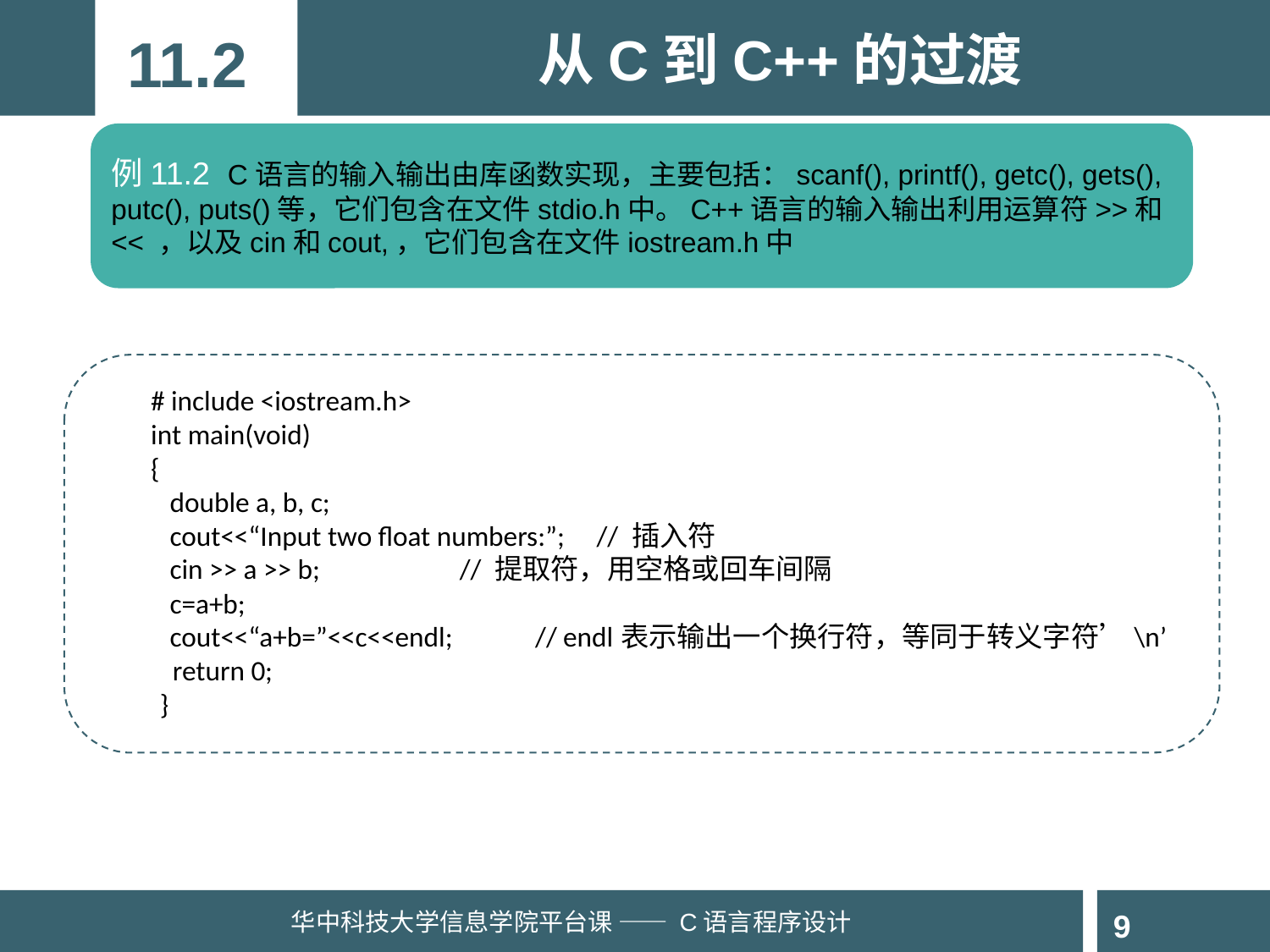

11.2
从C到C++的过渡
例11.2  C语言的输入输出由库函数实现，主要包括：scanf(), printf(), getc(), gets(), putc(), puts()等，它们包含在文件stdio.h中。C++语言的输入输出利用运算符>>和<< ，以及cin和cout,，它们包含在文件iostream.h中

# include <iostream.h>
int main(void)
{
   double a, b, c;
   cout<<“Input two float numbers:”;     // 插入符
   cin >> a >> b;                      // 提取符，用空格或回车间隔
   c=a+b;
   cout<<“a+b=”<<c<<endl;             // endl表示输出一个换行符，等同于转义字符’\n’
  return 0;
}